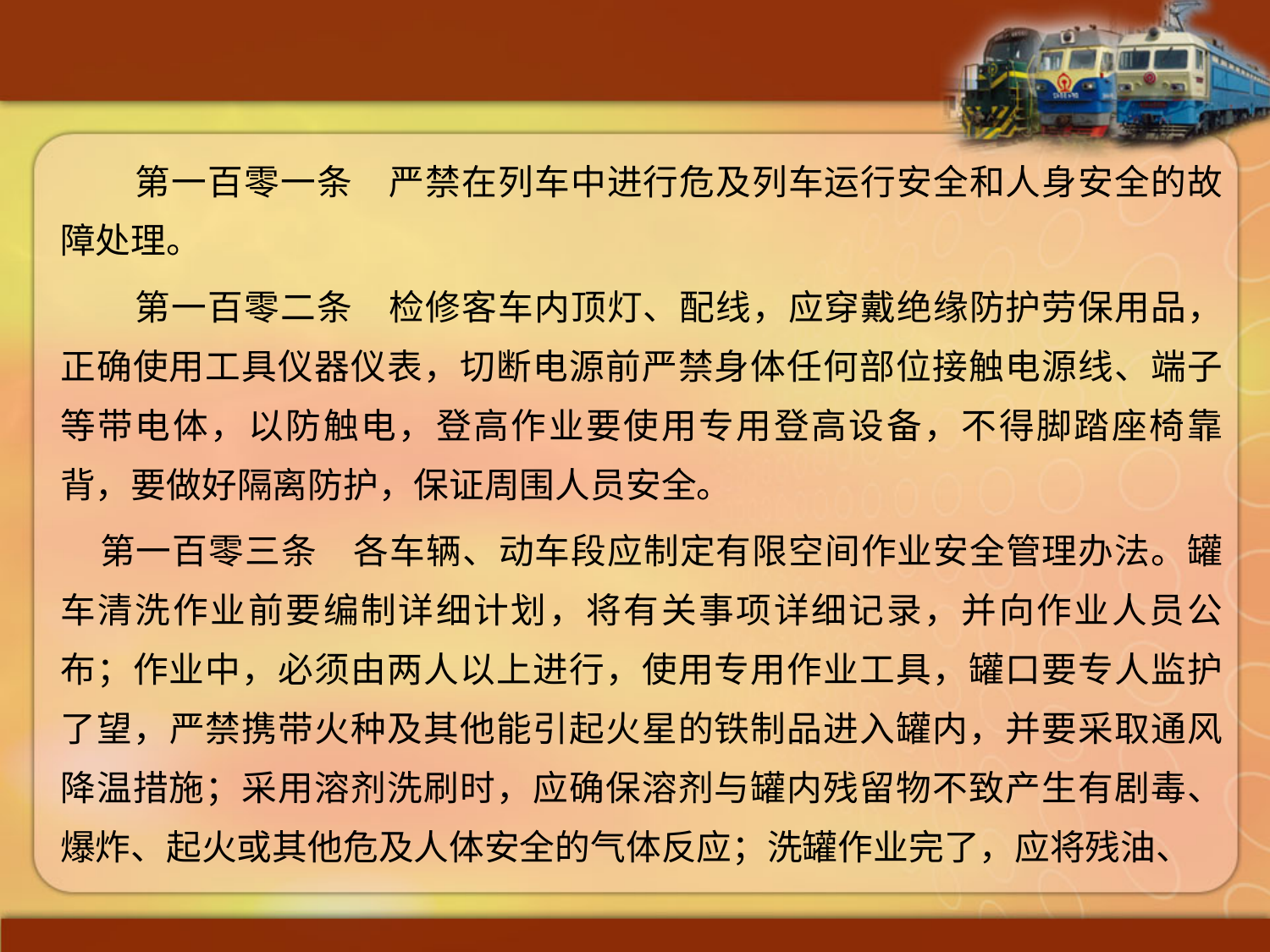

#
第一百零一条　严禁在列车中进行危及列车运行安全和人身安全的故障处理。
第一百零二条　检修客车内顶灯、配线，应穿戴绝缘防护劳保用品，正确使用工具仪器仪表，切断电源前严禁身体任何部位接触电源线、端子等带电体，以防触电，登高作业要使用专用登高设备，不得脚踏座椅靠背，要做好隔离防护，保证周围人员安全。
第一百零三条　各车辆、动车段应制定有限空间作业安全管理办法。罐车清洗作业前要编制详细计划，将有关事项详细记录，并向作业人员公布；作业中，必须由两人以上进行，使用专用作业工具，罐口要专人监护了望，严禁携带火种及其他能引起火星的铁制品进入罐内，并要采取通风降温措施；采用溶剂洗刷时，应确保溶剂与罐内残留物不致产生有剧毒、爆炸、起火或其他危及人体安全的气体反应；洗罐作业完了，应将残油、